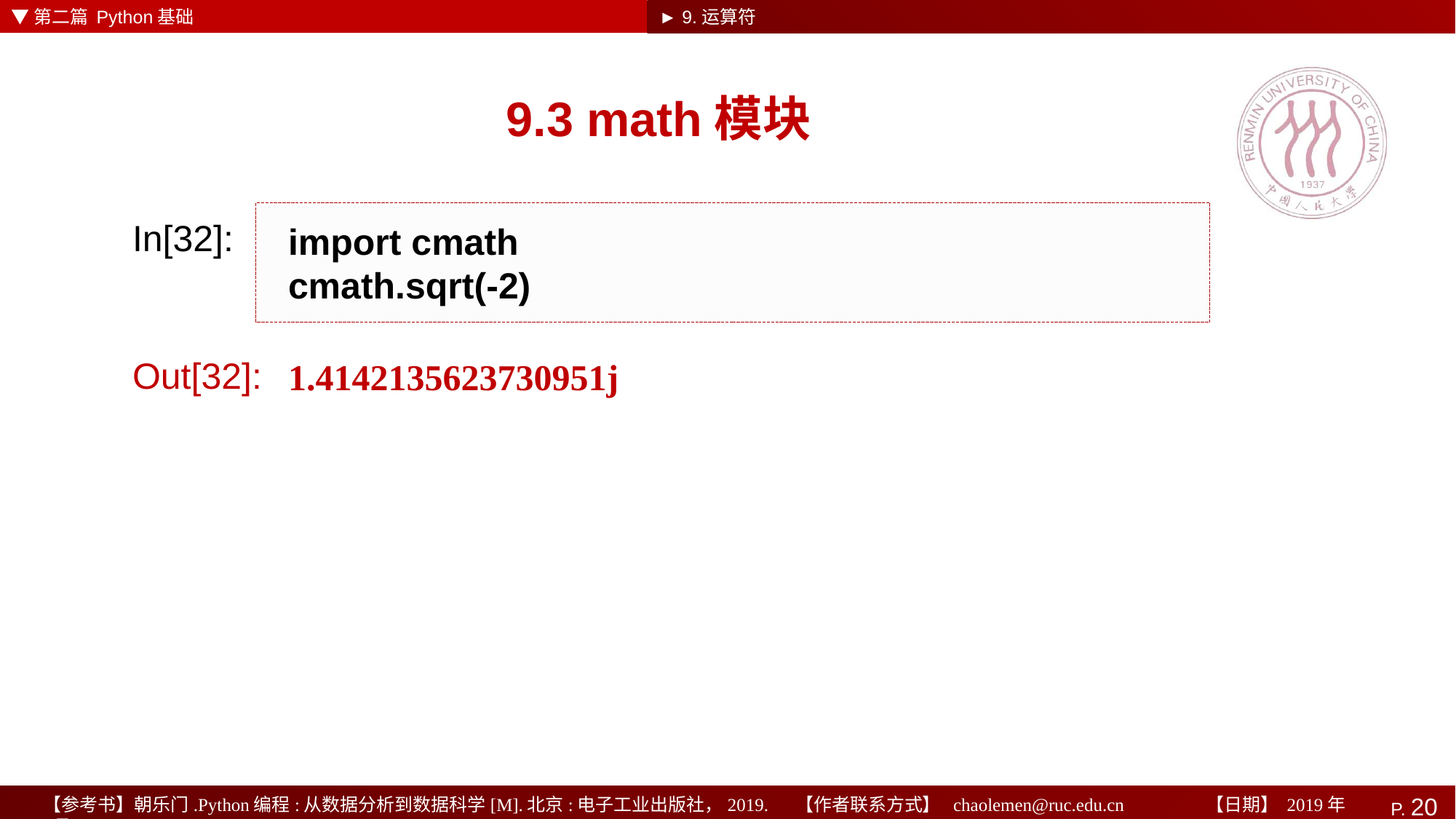

▼第二篇 Python基础
► 9.运算符
# 9.3 math模块
import cmath
cmath.sqrt(-2)
In[32]:
1.4142135623730951j
Out[32]: